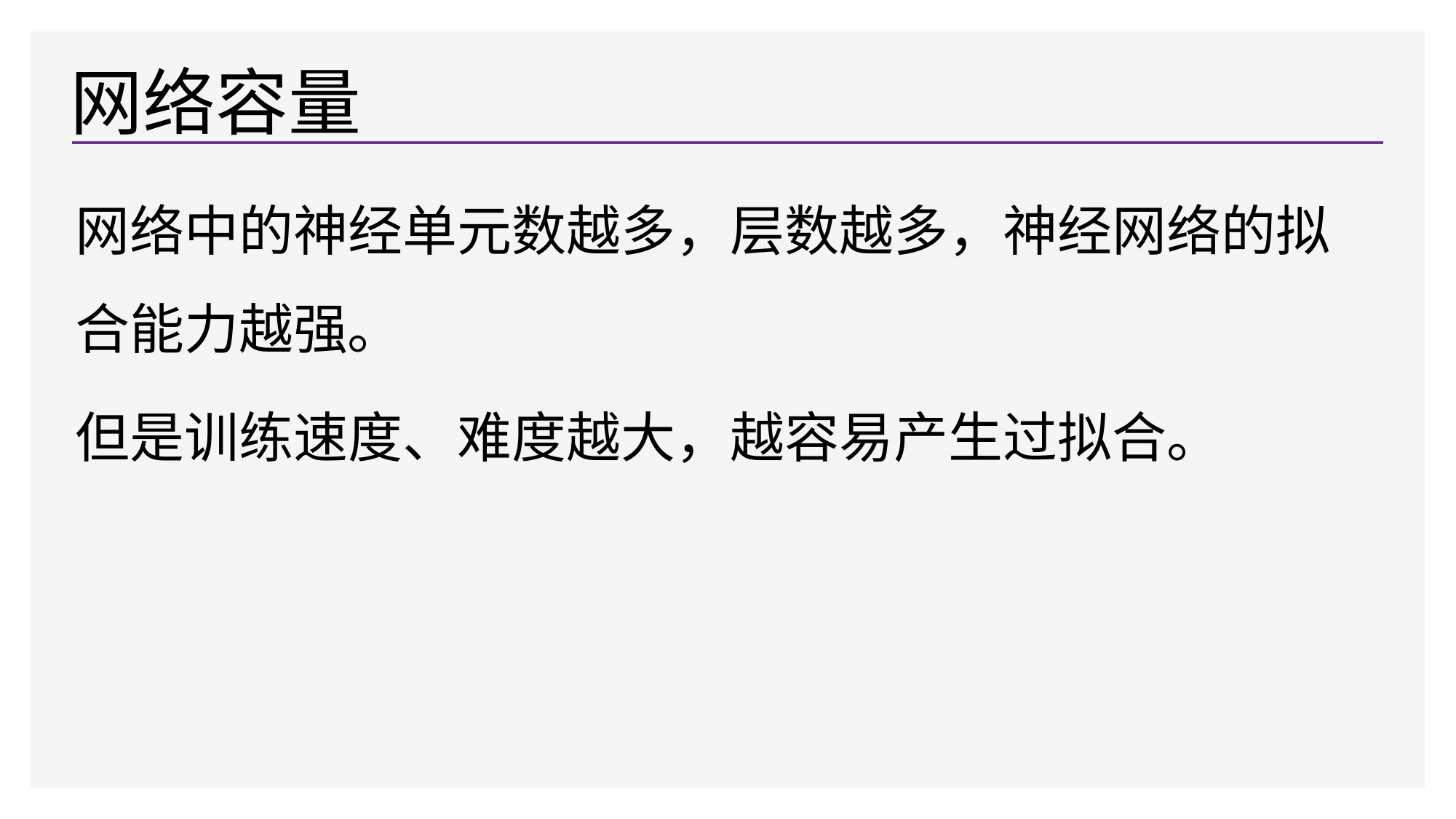

# 网络容量
网络中的神经单元数越多，层数越多，神经网络的拟 合能力越强。

但是训练速度、难度越大，越容易产生过拟合。